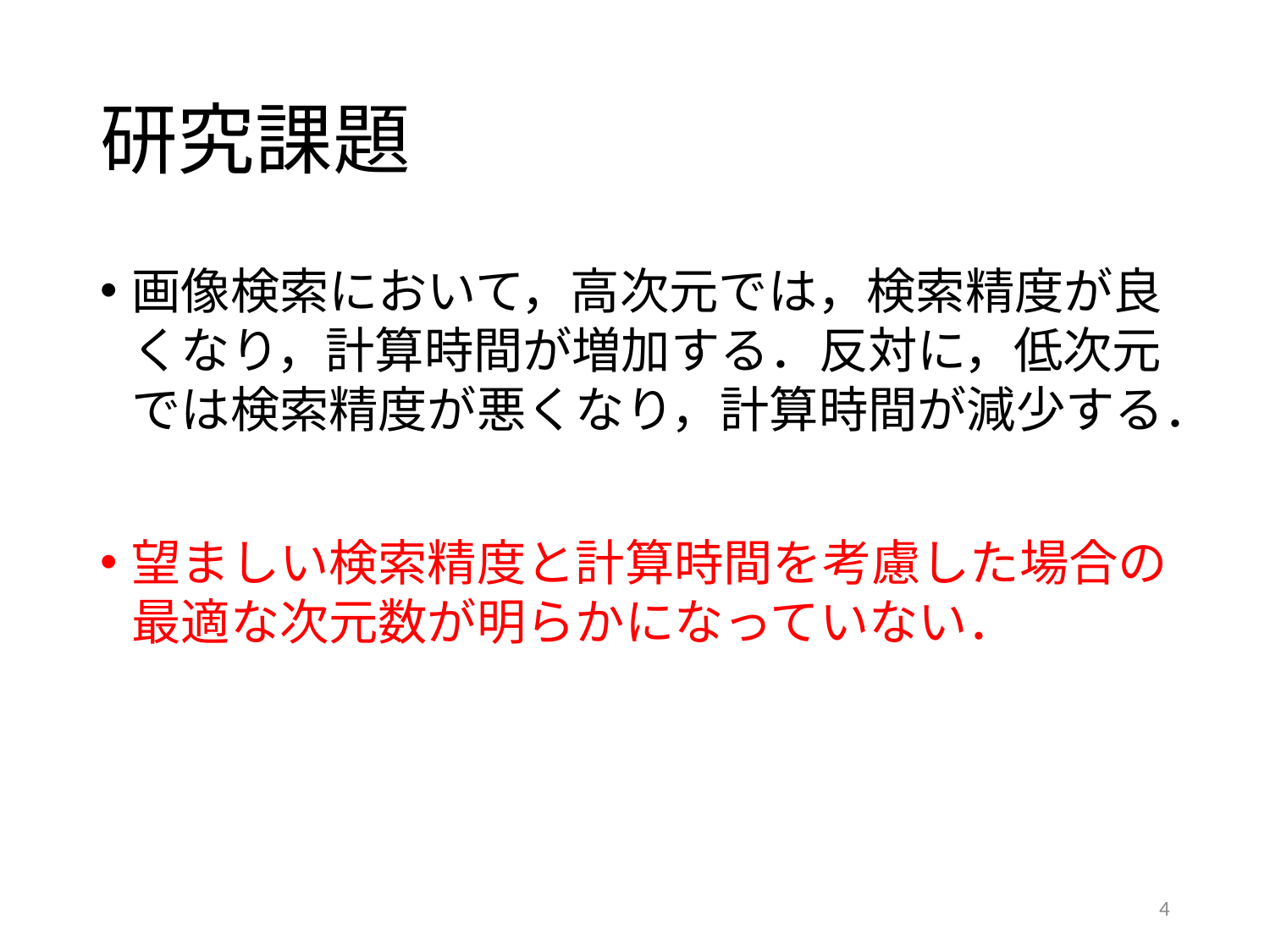

# 研究課題
画像検索において，高次元では，検索精度が良くなり，計算時間が増加する．反対に，低次元では検索精度が悪くなり，計算時間が減少する．

望ましい検索精度と計算時間を考慮した場合の最適な次元数が明らかになっていない．

4